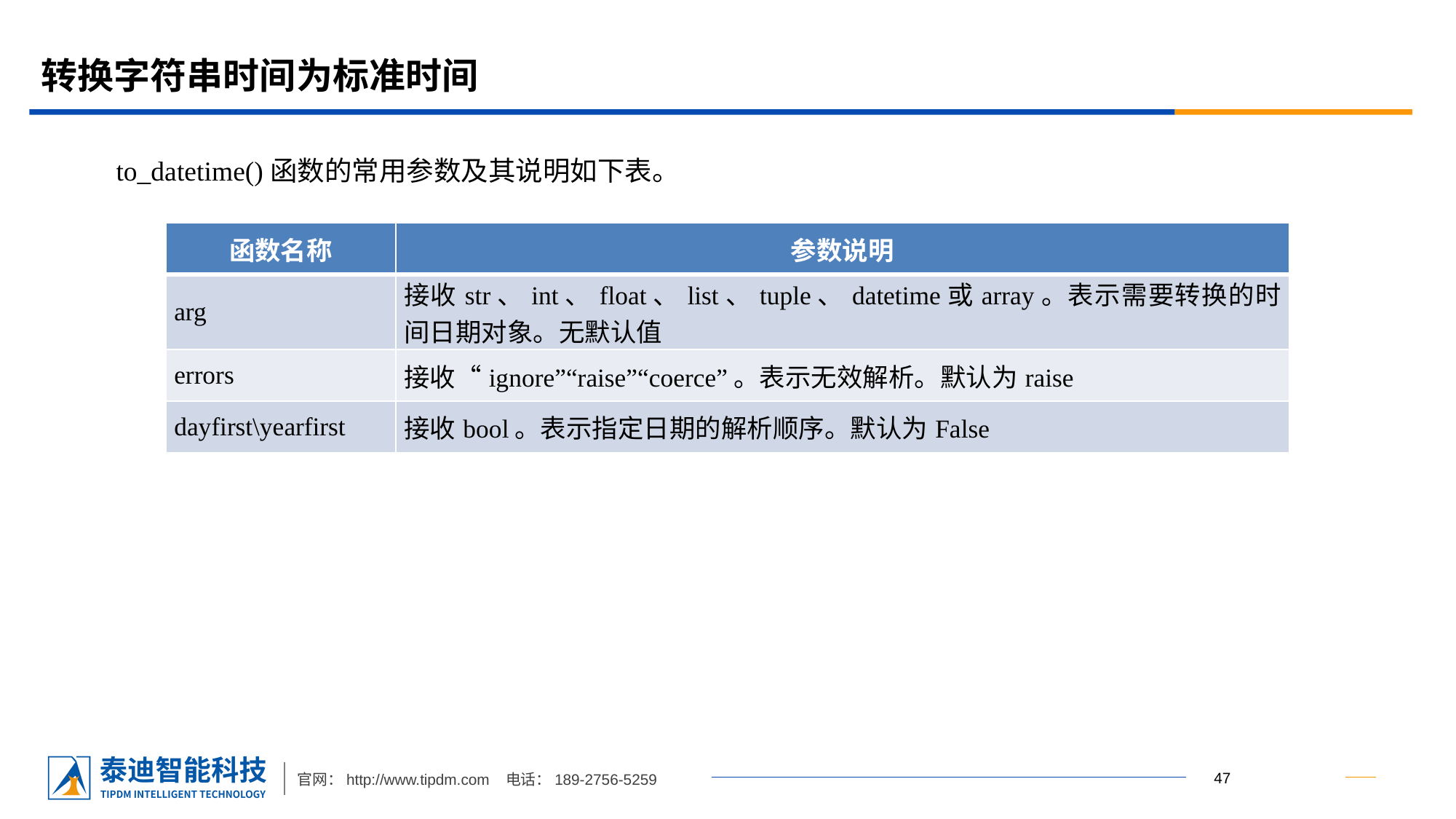

# 转换字符串时间为标准时间
to_datetime()函数的常用参数及其说明如下表。

| 函数名称 | 参数说明 |
| --- | --- |
| arg | 接收str、int、float、list、tuple、datetime或array。表示需要转换的时间日期对象。无默认值 |
| errors | 接收“ignore”“raise”“coerce”。表示无效解析。默认为raise |
| dayfirst\yearfirst | 接收bool。表示指定日期的解析顺序。默认为False |